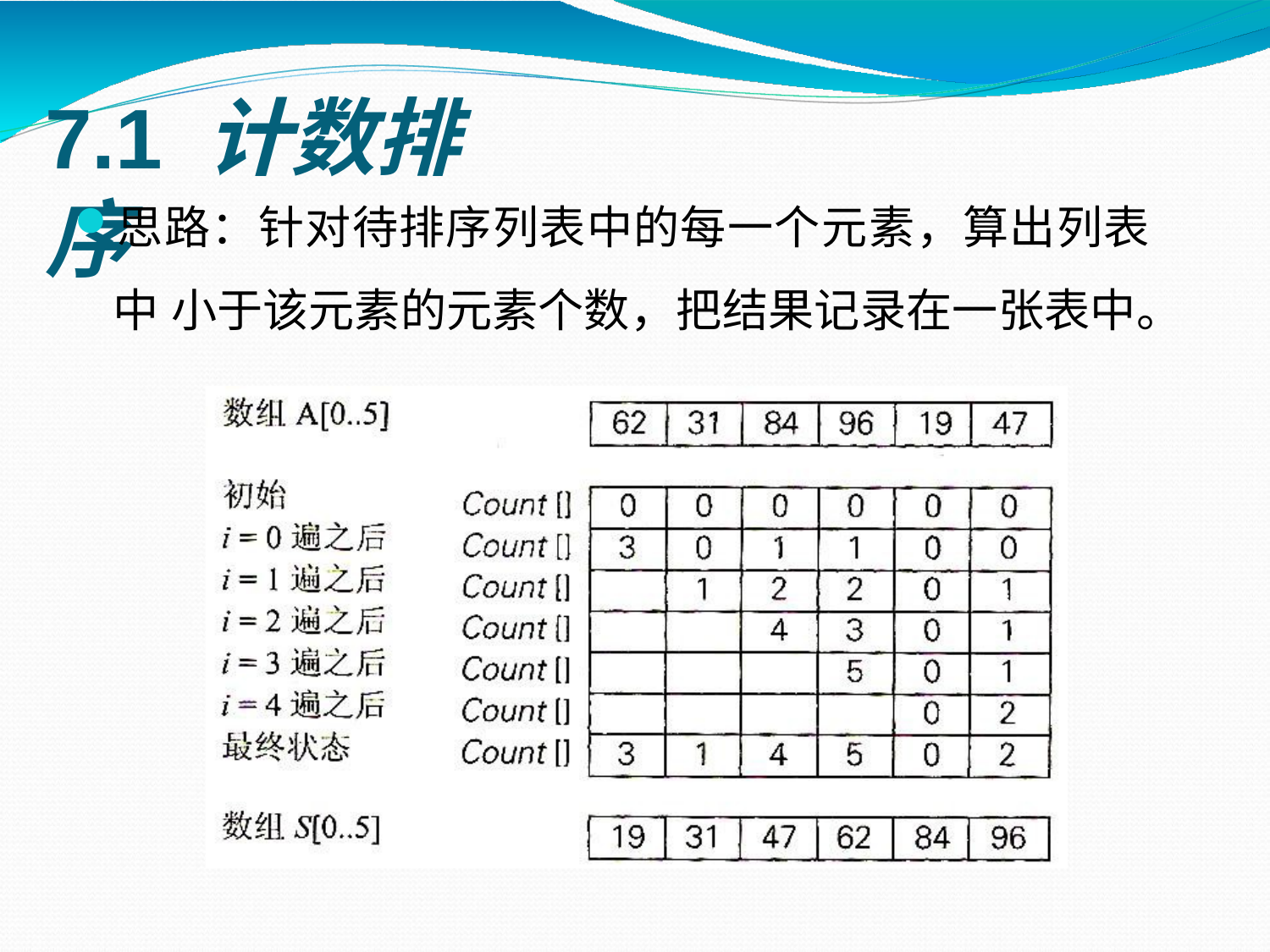

# 7.1 计数排序
思路：针对待排序列表中的每一个元素，算出列表中 小于该元素的元素个数，把结果记录在一张表中。